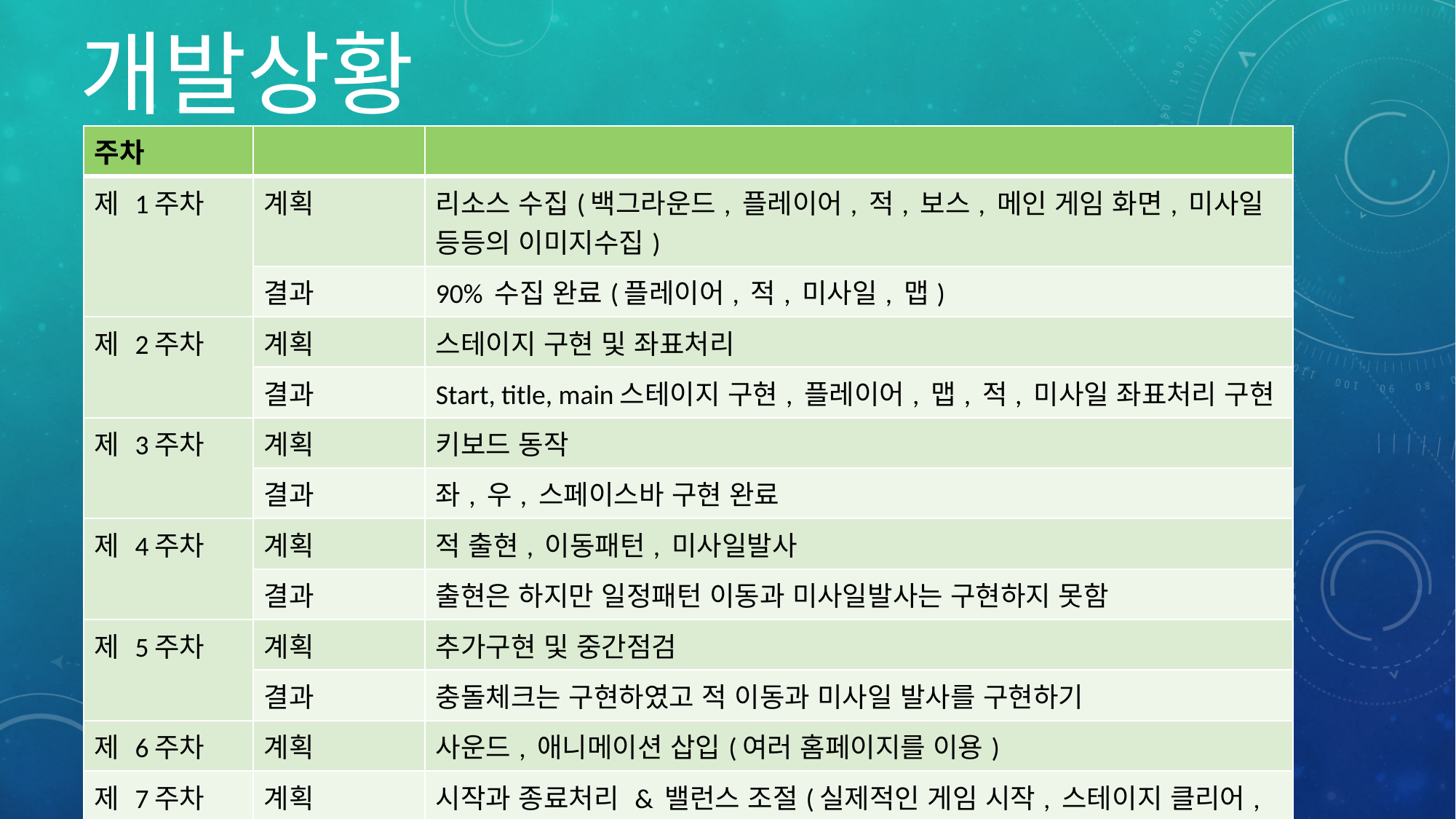

# 개발상황
| 주차 |  |  |
| --- | --- | --- |
| 제 1주차 | 계획 | 리소스 수집(백그라운드, 플레이어, 적, 보스, 메인 게임 화면, 미사일 등등의 이미지수집) |
|  | 결과 | 90% 수집 완료(플레이어, 적, 미사일, 맵) |
| 제 2주차 | 계획 | 스테이지 구현 및 좌표처리 |
|  | 결과 | Start, title, main스테이지 구현, 플레이어, 맵, 적, 미사일 좌표처리 구현 |
| 제 3주차 | 계획 | 키보드 동작 |
|  | 결과 | 좌, 우, 스페이스바 구현 완료 |
| 제 4주차 | 계획 | 적 출현, 이동패턴, 미사일발사 |
|  | 결과 | 출현은 하지만 일정패턴 이동과 미사일발사는 구현하지 못함 |
| 제 5주차 | 계획 | 추가구현 및 중간점검 |
|  | 결과 | 충돌체크는 구현하였고 적 이동과 미사일 발사를 구현하기 |
| 제 6주차 | 계획 | 사운드, 애니메이션 삽입(여러 홈페이지를 이용) |
| 제 7주차 | 계획 | 시작과 종료처리 & 밸런스 조절(실제적인 게임 시작, 스테이지 클리어, 게임종료 스코어 합산, 밸런스 조절 |
| 제 8주차 | 계획 | 최종점검 및 릴리즈 |